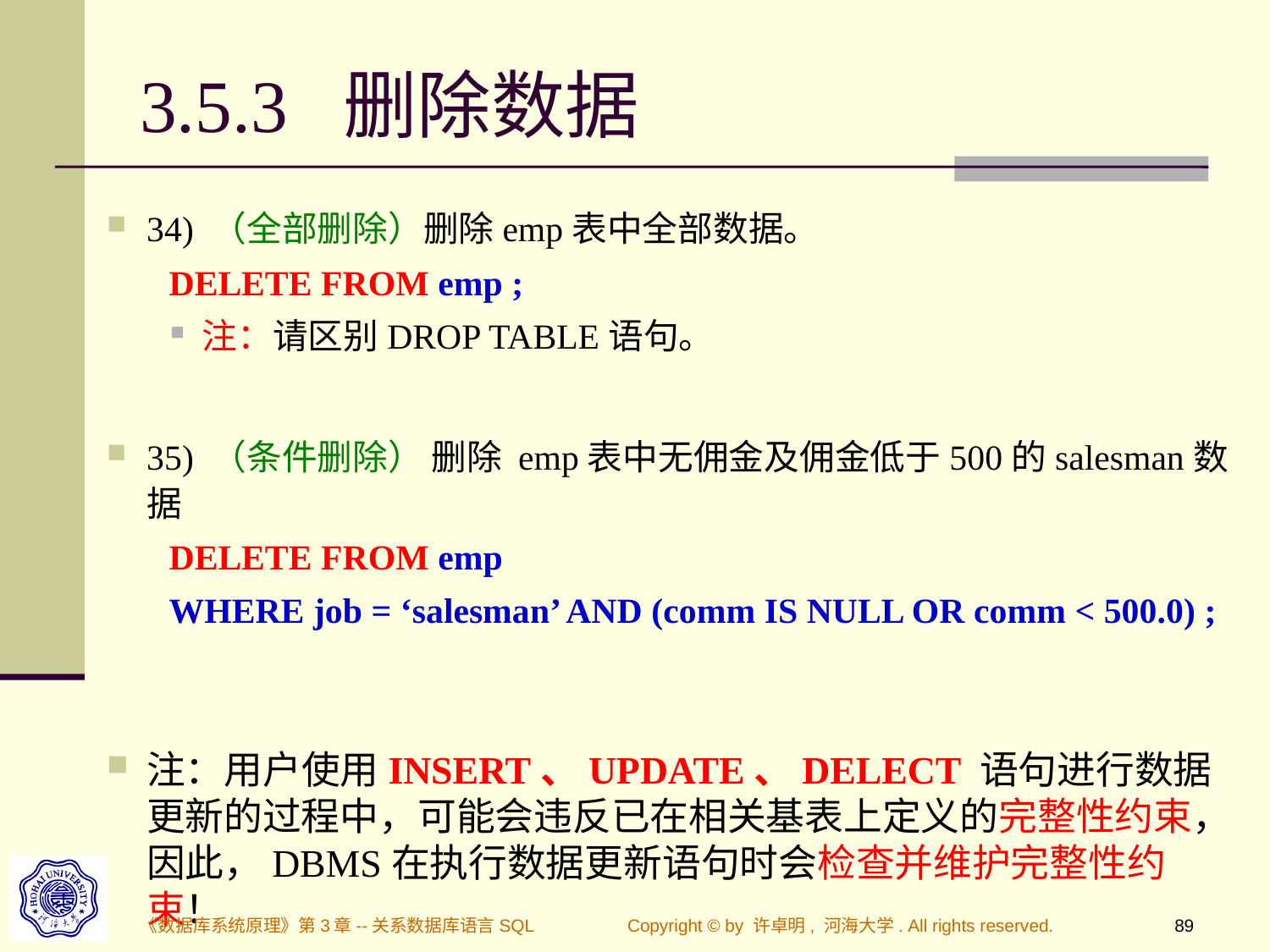

# 3.5.3  删除数据
34) （全部删除）删除emp表中全部数据。
       DELETE FROM emp ;
注：请区别DROP TABLE语句。

35) （条件删除） 删除 emp表中无佣金及佣金低于500的salesman数据
       DELETE FROM emp
       WHERE job = ‘salesman’ AND (comm IS NULL OR comm < 500.0) ;

注：用户使用INSERT、UPDATE、DELECT 语句进行数据更新的过程中，可能会违反已在相关基表上定义的完整性约束，因此，DBMS在执行数据更新语句时会检查并维护完整性约束！
《数据库系统原理》第3章--关系数据库语言SQL
Copyright © by 许卓明, 河海大学. All rights reserved.
89